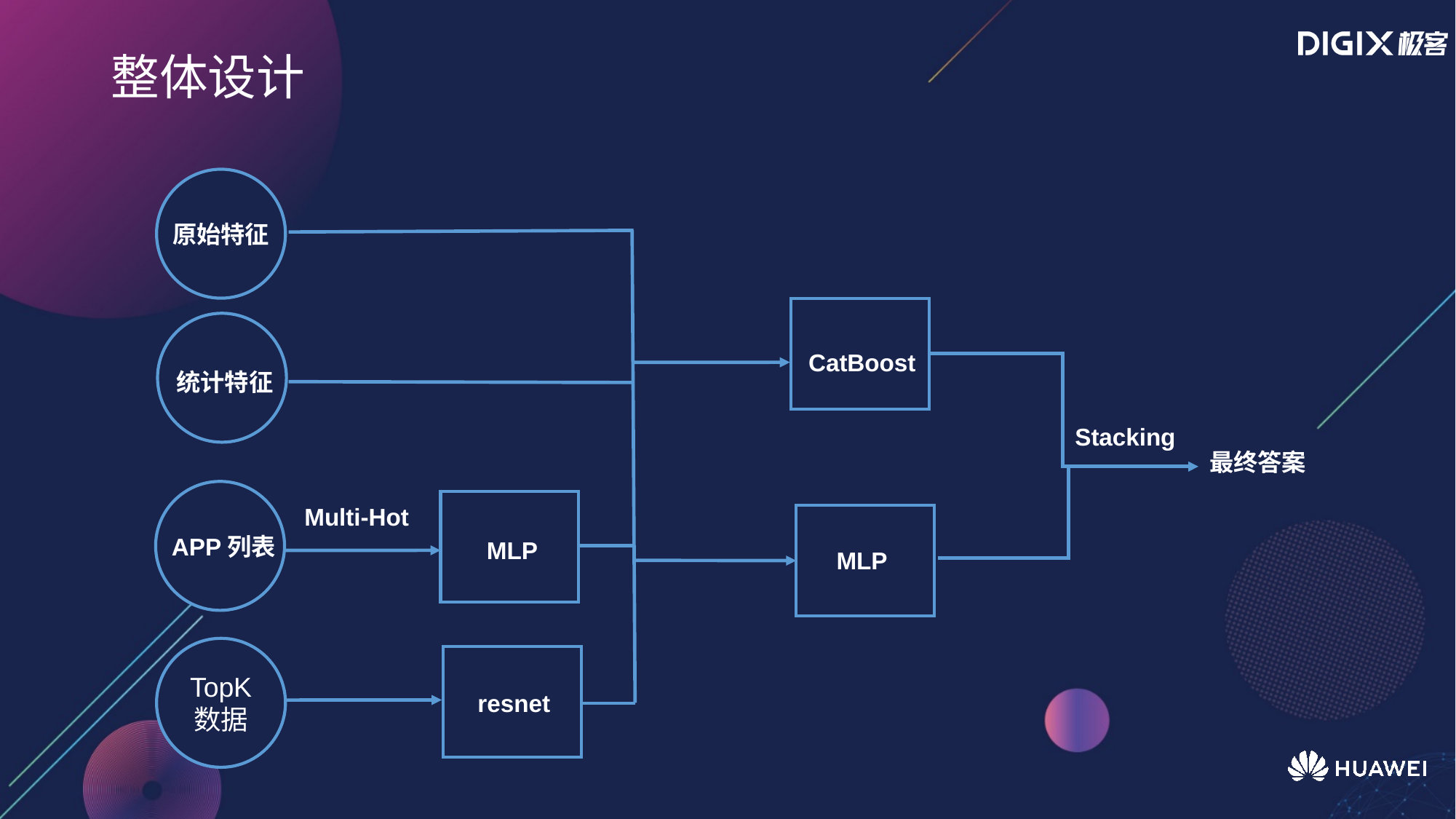

# 整体设计

原始特征

CatBoost
统计特征
Stacking
最终答案

Multi-Hot

APP列表
MLP
MLP
TopK
数据

resnet